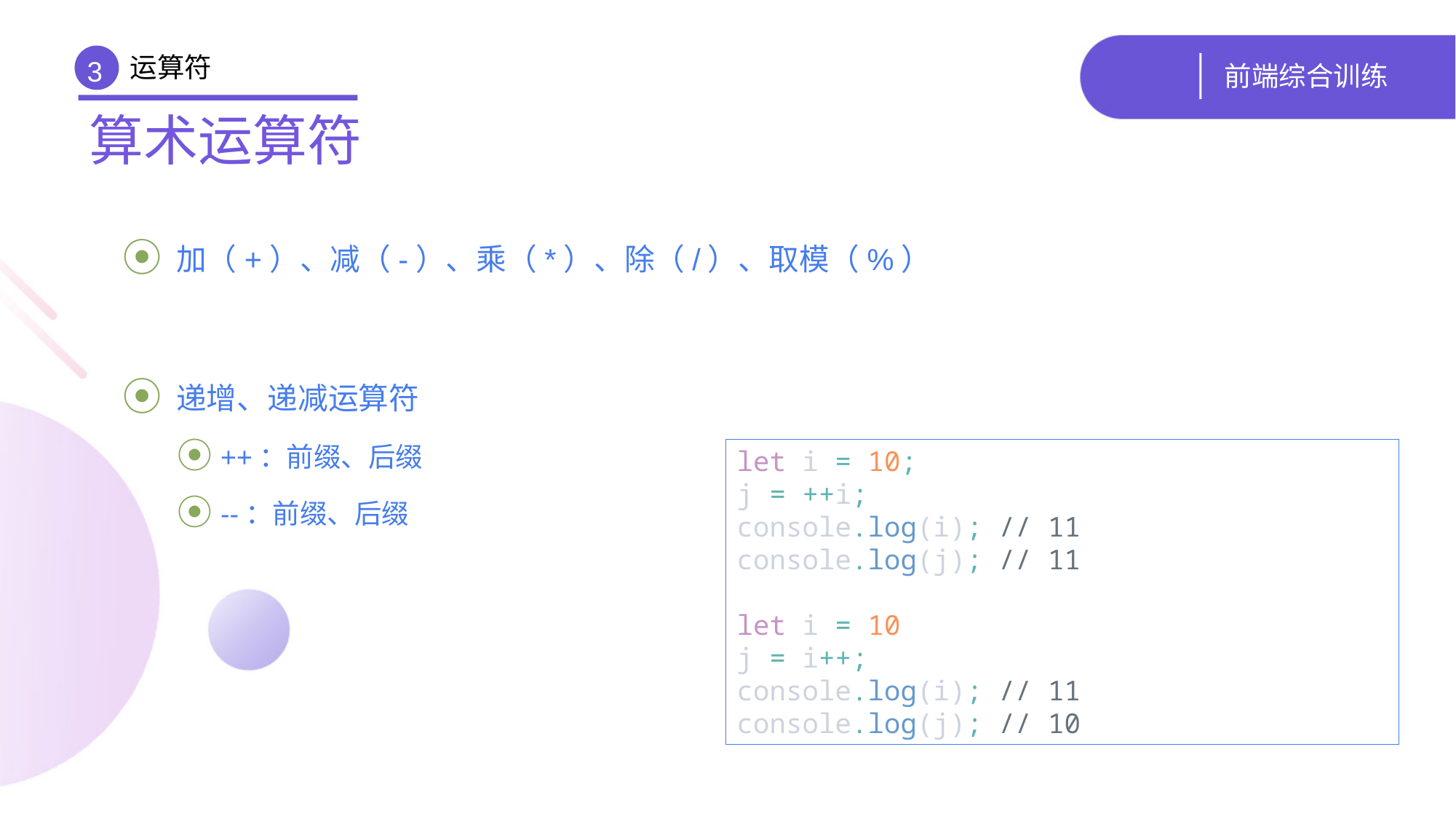

运算符
# 前端综合训练
3
算术运算符
 加（+）、减（-）、乘（*）、除（/）、取模（%）

 递增、递减运算符
 ++：前缀、后缀
 --：前缀、后缀

let i = 10;
j = ++i;
console.log(i); // 11
console.log(j); // 11
let i = 10
j = i++;
console.log(i); // 11
console.log(j); // 10